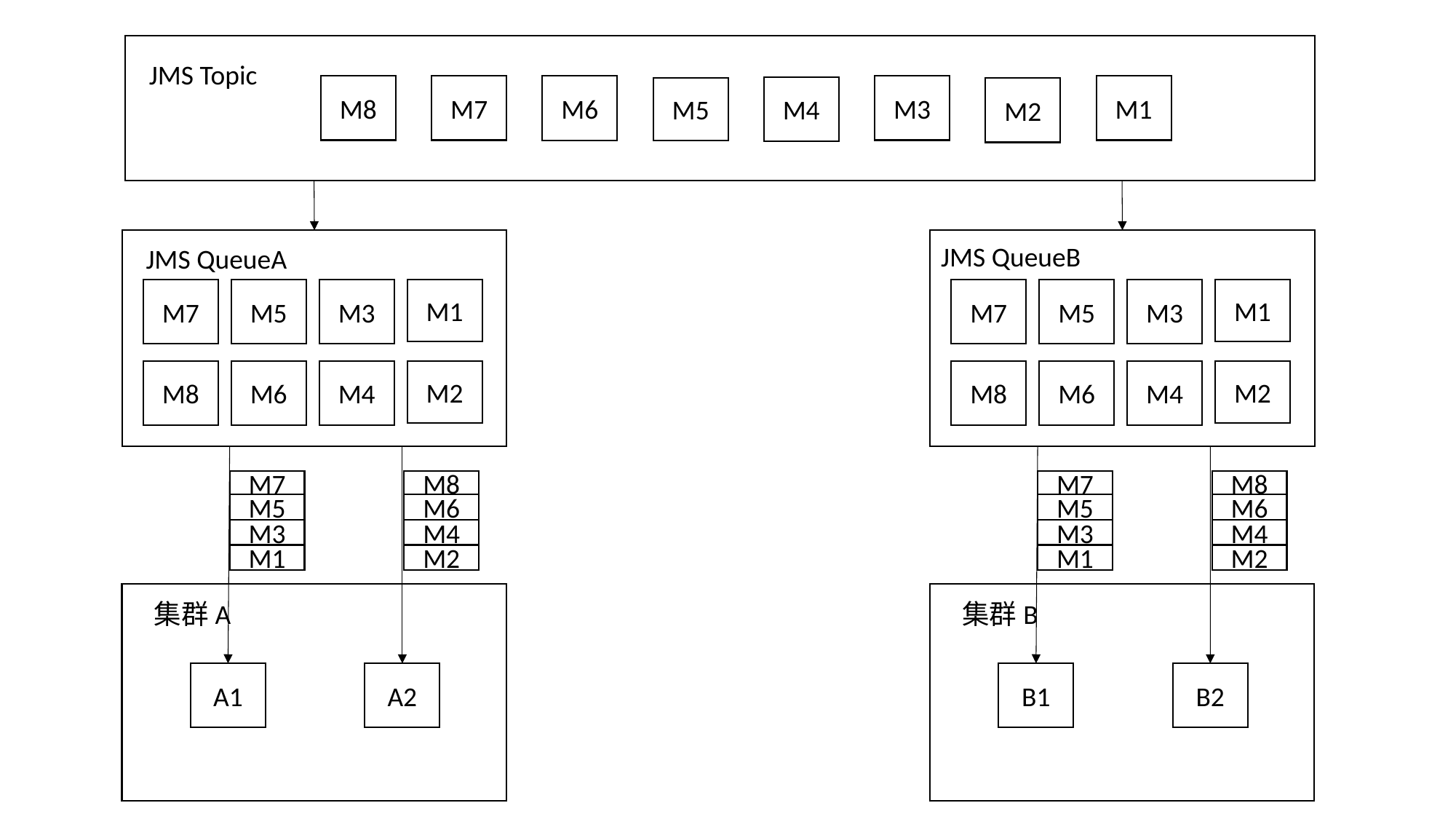

JMS Topic
M8
M7
M3
M1
M6
M4
M5
M2

JMS QueueB
JMS QueueA
M7
M5
M3
M1
M7
M5
M3
M1
M8
M6
M4
M2
M8
M6
M4
M2
M7
M8
M7
M8
M5
M6
M5
M6
M3
M4
M3
M4
M1
M2
M1
M2

集群A
集群B
A1
A2
B1
B2